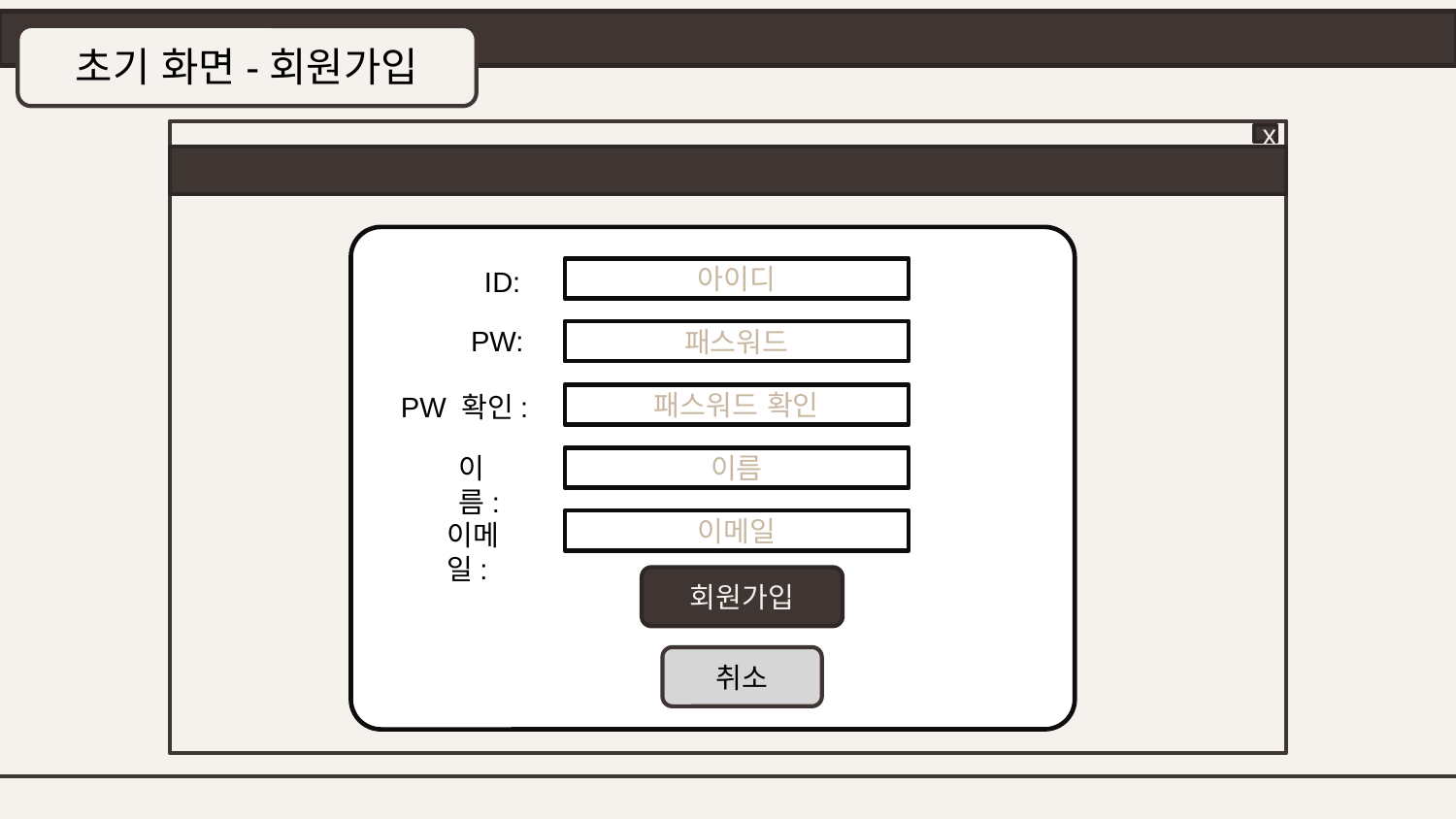

초기 화면-회원가입

x

ID:
아이디
PW:
패스워드
PW 확인:
패스워드 확인
이름:
이름
이메일:
이메일
회원가입
취소